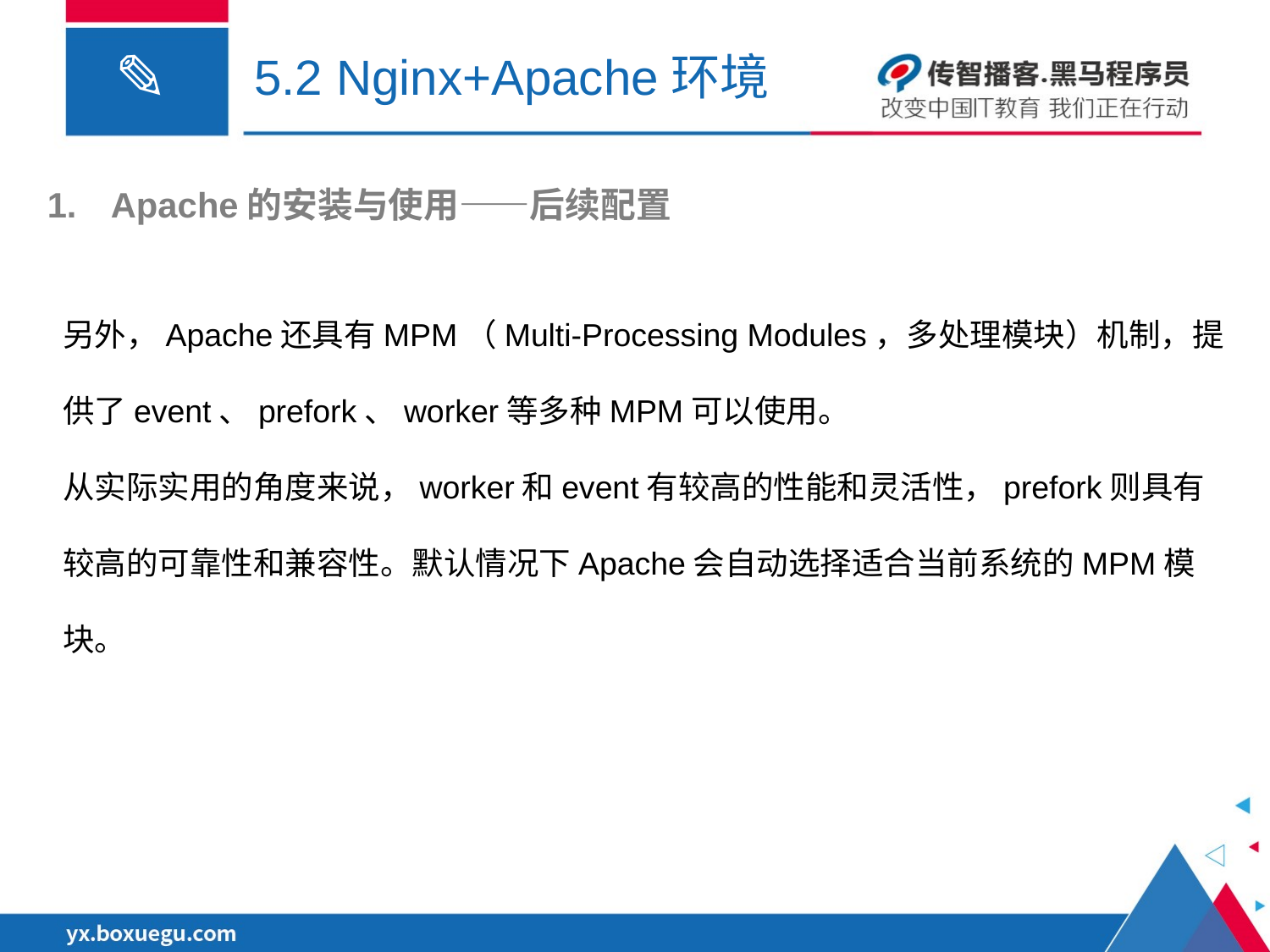

# 5.2 Nginx+Apache环境
Apache的安装与使用——后续配置
另外，Apache还具有MPM（Multi-Processing Modules，多处理模块）机制，提供了event、prefork、worker等多种MPM可以使用。
从实际实用的角度来说，worker和event有较高的性能和灵活性，prefork则具有较高的可靠性和兼容性。默认情况下Apache会自动选择适合当前系统的MPM模块。